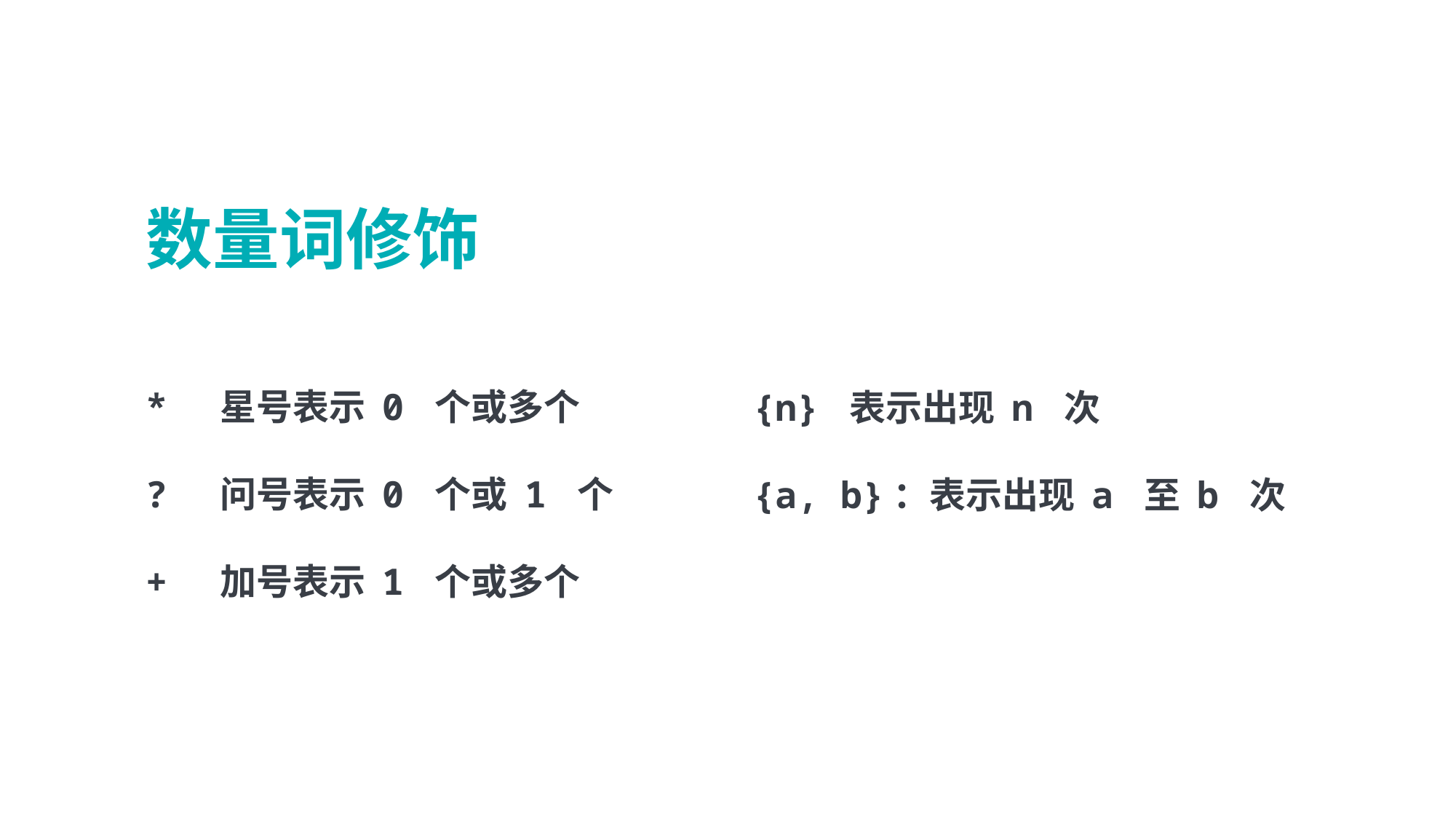

数量词修饰
*  星号表示 0 个或多个

?  问号表示 0 个或 1 个

+  加号表示 1 个或多个
{n} 表示出现 n 次

{a, b}：表示出现 a 至 b 次